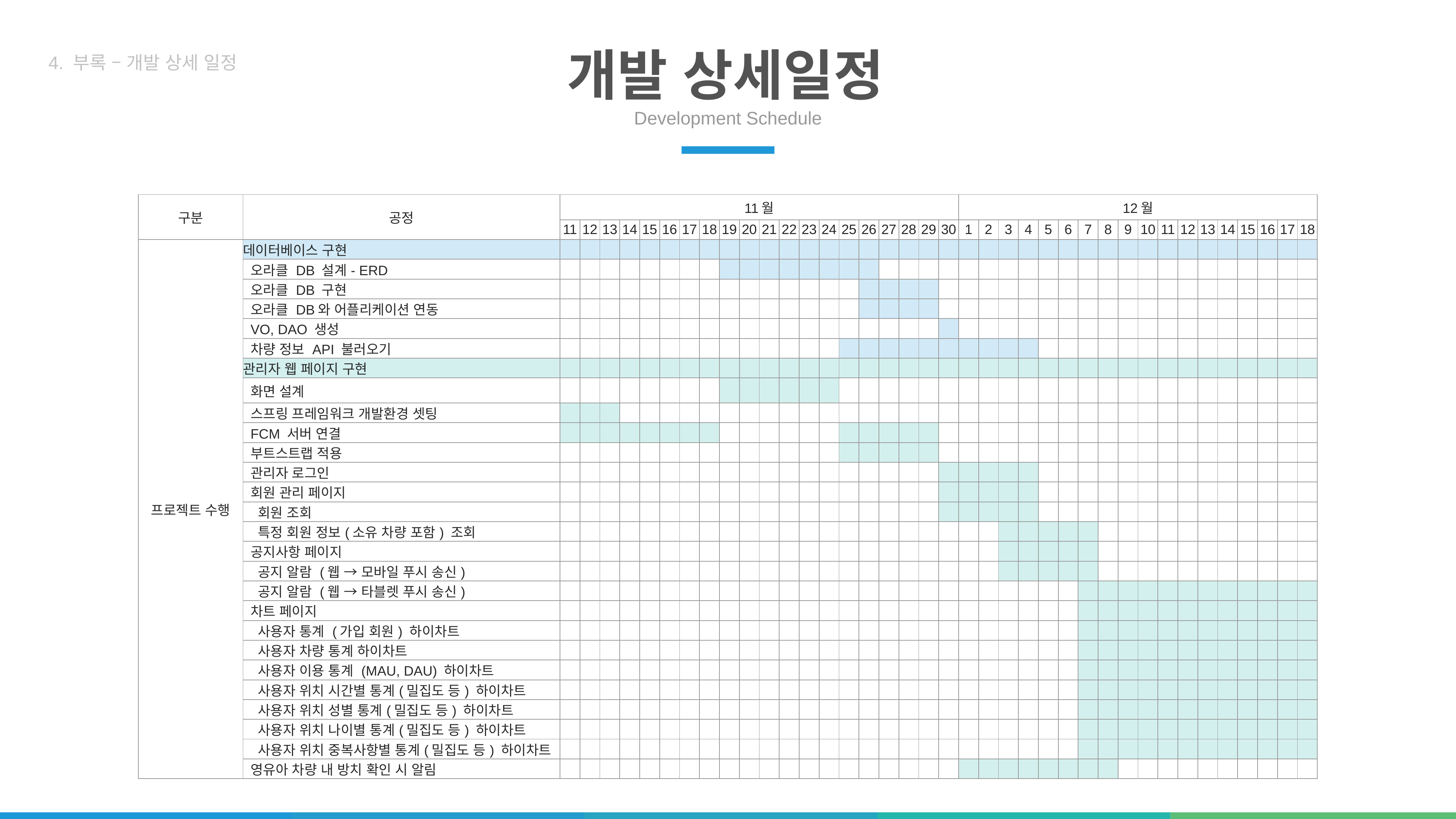

개발 상세일정
4. 부록 – 개발 상세 일정
Development Schedule

| 구분 | 공정 | 11월 |  |  |  |  |  |  |  |  |  |  |  |  |  |  |  |  |  |  |  | 12월 |  |  |  |  |  |  |  |  |  |  |  |  |  |  |  |  |  |
| --- | --- | --- | --- | --- | --- | --- | --- | --- | --- | --- | --- | --- | --- | --- | --- | --- | --- | --- | --- | --- | --- | --- | --- | --- | --- | --- | --- | --- | --- | --- | --- | --- | --- | --- | --- | --- | --- | --- | --- |
|  |  | 11 | 12 | 13 | 14 | 15 | 16 | 17 | 18 | 19 | 20 | 21 | 22 | 23 | 24 | 25 | 26 | 27 | 28 | 29 | 30 | 1 | 2 | 3 | 4 | 5 | 6 | 7 | 8 | 9 | 10 | 11 | 12 | 13 | 14 | 15 | 16 | 17 | 18 |
| 프로젝트 수행 | 데이터베이스 구현 |  |  |  |  |  |  |  |  |  |  |  |  |  |  |  |  |  |  |  |  |  |  |  |  |  |  |  |  |  |  |  |  |  |  |  |  |  |  |
|  | 오라클 DB 설계- ERD |  |  |  |  |  |  |  |  |  |  |  |  |  |  |  |  |  |  |  |  |  |  |  |  |  |  |  |  |  |  |  |  |  |  |  |  |  |  |
|  | 오라클 DB 구현 |  |  |  |  |  |  |  |  |  |  |  |  |  |  |  |  |  |  |  |  |  |  |  |  |  |  |  |  |  |  |  |  |  |  |  |  |  |  |
|  | 오라클 DB와 어플리케이션 연동 |  |  |  |  |  |  |  |  |  |  |  |  |  |  |  |  |  |  |  |  |  |  |  |  |  |  |  |  |  |  |  |  |  |  |  |  |  |  |
|  | VO, DAO 생성 |  |  |  |  |  |  |  |  |  |  |  |  |  |  |  |  |  |  |  |  |  |  |  |  |  |  |  |  |  |  |  |  |  |  |  |  |  |  |
|  | 차량 정보 API 불러오기 |  |  |  |  |  |  |  |  |  |  |  |  |  |  |  |  |  |  |  |  |  |  |  |  |  |  |  |  |  |  |  |  |  |  |  |  |  |  |
|  | 관리자 웹 페이지 구현 |  |  |  |  |  |  |  |  |  |  |  |  |  |  |  |  |  |  |  |  |  |  |  |  |  |  |  |  |  |  |  |  |  |  |  |  |  |  |
|  | 화면 설계 |  |  |  |  |  |  |  |  |  |  |  |  |  |  |  |  |  |  |  |  |  |  |  |  |  |  |  |  |  |  |  |  |  |  |  |  |  |  |
|  | 스프링 프레임워크 개발환경 셋팅 |  |  |  |  |  |  |  |  |  |  |  |  |  |  |  |  |  |  |  |  |  |  |  |  |  |  |  |  |  |  |  |  |  |  |  |  |  |  |
|  | FCM 서버 연결 |  |  |  |  |  |  |  |  |  |  |  |  |  |  |  |  |  |  |  |  |  |  |  |  |  |  |  |  |  |  |  |  |  |  |  |  |  |  |
|  | 부트스트랩 적용 |  |  |  |  |  |  |  |  |  |  |  |  |  |  |  |  |  |  |  |  |  |  |  |  |  |  |  |  |  |  |  |  |  |  |  |  |  |  |
|  | 관리자 로그인 |  |  |  |  |  |  |  |  |  |  |  |  |  |  |  |  |  |  |  |  |  |  |  |  |  |  |  |  |  |  |  |  |  |  |  |  |  |  |
|  | 회원 관리 페이지 |  |  |  |  |  |  |  |  |  |  |  |  |  |  |  |  |  |  |  |  |  |  |  |  |  |  |  |  |  |  |  |  |  |  |  |  |  |  |
|  | 회원 조회 |  |  |  |  |  |  |  |  |  |  |  |  |  |  |  |  |  |  |  |  |  |  |  |  |  |  |  |  |  |  |  |  |  |  |  |  |  |  |
|  | 특정 회원 정보(소유 차량 포함) 조회 |  |  |  |  |  |  |  |  |  |  |  |  |  |  |  |  |  |  |  |  |  |  |  |  |  |  |  |  |  |  |  |  |  |  |  |  |  |  |
|  | 공지사항 페이지 |  |  |  |  |  |  |  |  |  |  |  |  |  |  |  |  |  |  |  |  |  |  |  |  |  |  |  |  |  |  |  |  |  |  |  |  |  |  |
|  | 공지 알람 (웹 → 모바일 푸시 송신) |  |  |  |  |  |  |  |  |  |  |  |  |  |  |  |  |  |  |  |  |  |  |  |  |  |  |  |  |  |  |  |  |  |  |  |  |  |  |
|  | 공지 알람 (웹 → 타블렛 푸시 송신) |  |  |  |  |  |  |  |  |  |  |  |  |  |  |  |  |  |  |  |  |  |  |  |  |  |  |  |  |  |  |  |  |  |  |  |  |  |  |
|  | 차트 페이지 |  |  |  |  |  |  |  |  |  |  |  |  |  |  |  |  |  |  |  |  |  |  |  |  |  |  |  |  |  |  |  |  |  |  |  |  |  |  |
|  | 사용자 통계 (가입 회원) 하이차트 |  |  |  |  |  |  |  |  |  |  |  |  |  |  |  |  |  |  |  |  |  |  |  |  |  |  |  |  |  |  |  |  |  |  |  |  |  |  |
|  | 사용자 차량 통계 하이차트 |  |  |  |  |  |  |  |  |  |  |  |  |  |  |  |  |  |  |  |  |  |  |  |  |  |  |  |  |  |  |  |  |  |  |  |  |  |  |
|  | 사용자 이용 통계 (MAU, DAU) 하이차트 |  |  |  |  |  |  |  |  |  |  |  |  |  |  |  |  |  |  |  |  |  |  |  |  |  |  |  |  |  |  |  |  |  |  |  |  |  |  |
|  | 사용자 위치 시간별 통계(밀집도 등) 하이차트 |  |  |  |  |  |  |  |  |  |  |  |  |  |  |  |  |  |  |  |  |  |  |  |  |  |  |  |  |  |  |  |  |  |  |  |  |  |  |
|  | 사용자 위치 성별 통계(밀집도 등) 하이차트 |  |  |  |  |  |  |  |  |  |  |  |  |  |  |  |  |  |  |  |  |  |  |  |  |  |  |  |  |  |  |  |  |  |  |  |  |  |  |
|  | 사용자 위치 나이별 통계(밀집도 등) 하이차트 |  |  |  |  |  |  |  |  |  |  |  |  |  |  |  |  |  |  |  |  |  |  |  |  |  |  |  |  |  |  |  |  |  |  |  |  |  |  |
|  | 사용자 위치 중복사항별 통계(밀집도 등) 하이차트 |  |  |  |  |  |  |  |  |  |  |  |  |  |  |  |  |  |  |  |  |  |  |  |  |  |  |  |  |  |  |  |  |  |  |  |  |  |  |
|  | 영유아 차량 내 방치 확인 시 알림 |  |  |  |  |  |  |  |  |  |  |  |  |  |  |  |  |  |  |  |  |  |  |  |  |  |  |  |  |  |  |  |  |  |  |  |  |  |  |
32